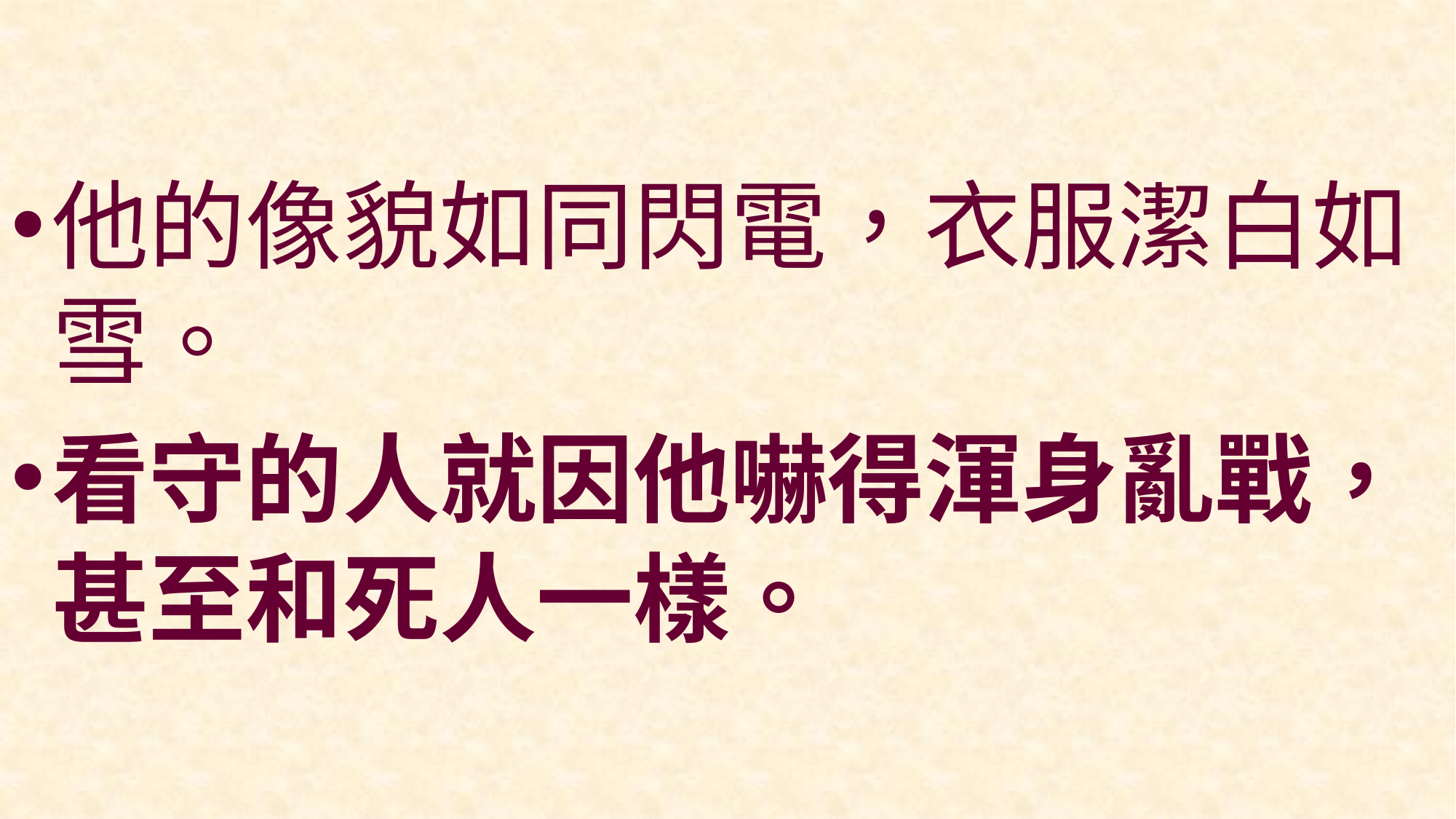

他的像貌如同閃電，衣服潔白如雪。
看守的人就因他嚇得渾身亂戰，甚至和死人一樣。